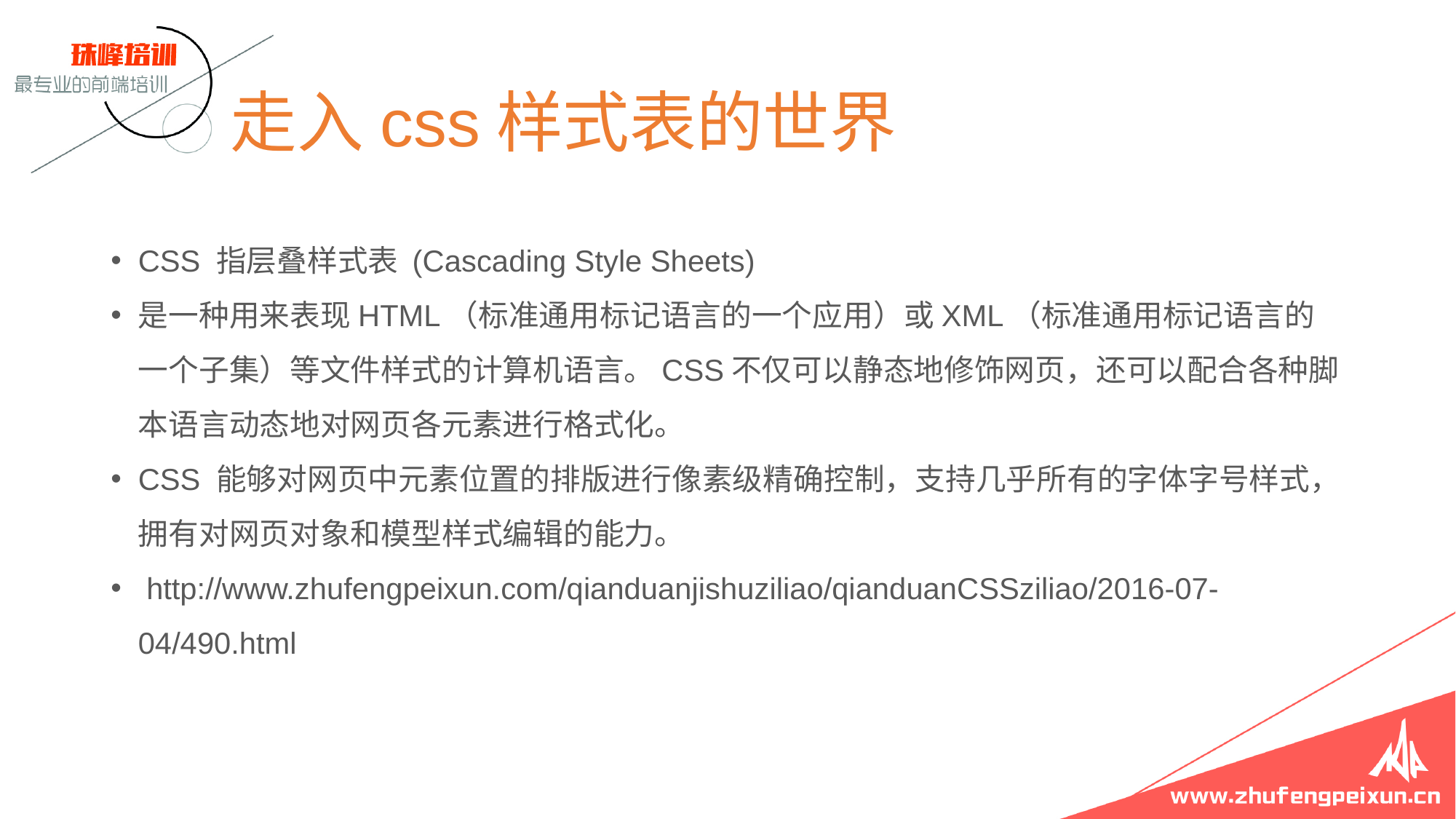

# 走入css样式表的世界
CSS 指层叠样式表 (Cascading Style Sheets)
是一种用来表现HTML（标准通用标记语言的一个应用）或XML（标准通用标记语言的一个子集）等文件样式的计算机语言。CSS不仅可以静态地修饰网页，还可以配合各种脚本语言动态地对网页各元素进行格式化。
CSS 能够对网页中元素位置的排版进行像素级精确控制，支持几乎所有的字体字号样式，拥有对网页对象和模型样式编辑的能力。
 http://www.zhufengpeixun.com/qianduanjishuziliao/qianduanCSSziliao/2016-07-04/490.html